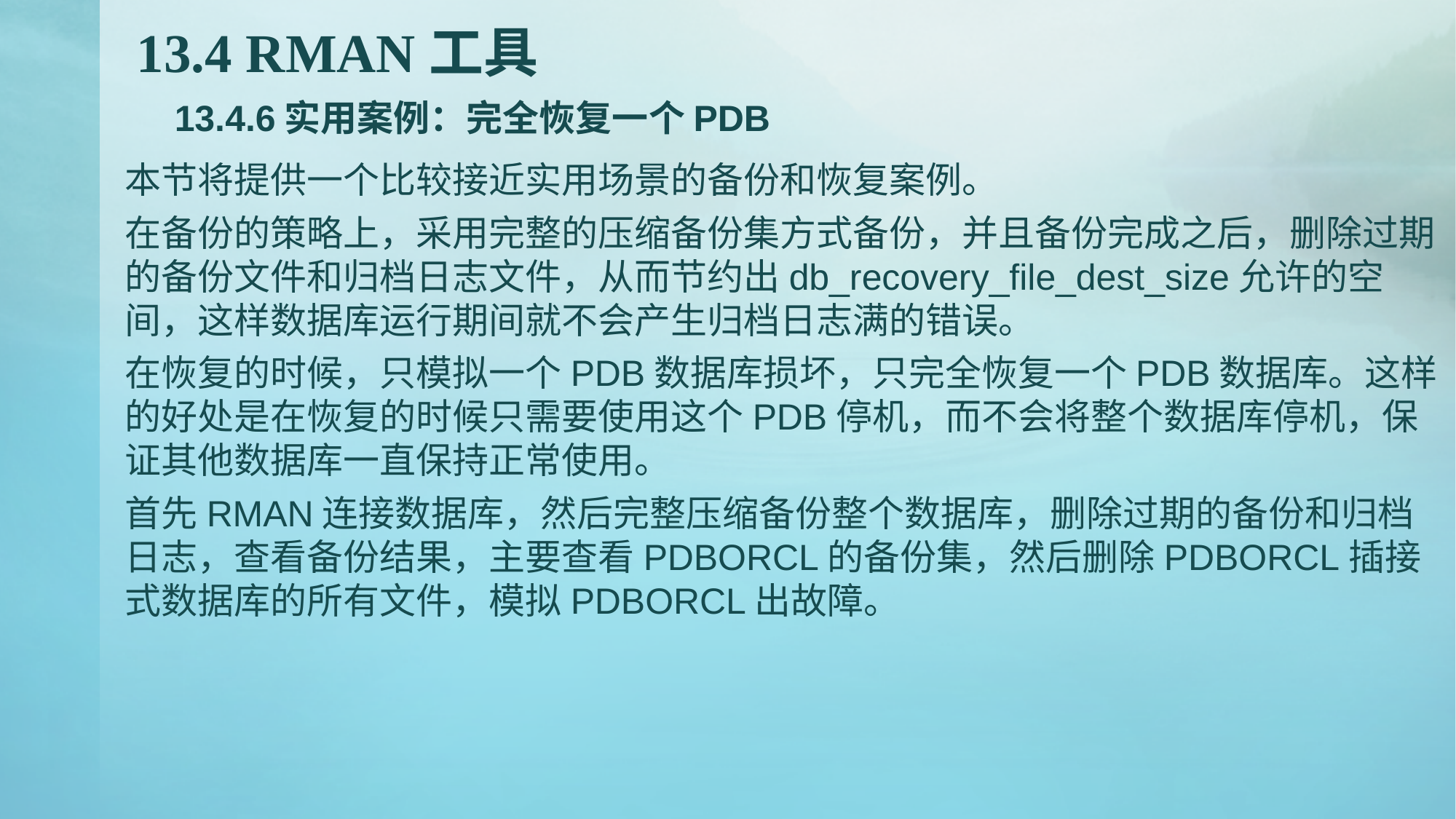

# 13.4 RMAN工具 13.4.6实用案例：完全恢复一个PDB
本节将提供一个比较接近实用场景的备份和恢复案例。
在备份的策略上，采用完整的压缩备份集方式备份，并且备份完成之后，删除过期的备份文件和归档日志文件，从而节约出db_recovery_file_dest_size允许的空间，这样数据库运行期间就不会产生归档日志满的错误。
在恢复的时候，只模拟一个PDB数据库损坏，只完全恢复一个PDB数据库。这样的好处是在恢复的时候只需要使用这个PDB停机，而不会将整个数据库停机，保证其他数据库一直保持正常使用。
首先RMAN连接数据库，然后完整压缩备份整个数据库，删除过期的备份和归档日志，查看备份结果，主要查看PDBORCL的备份集，然后删除PDBORCL插接式数据库的所有文件，模拟PDBORCL出故障。